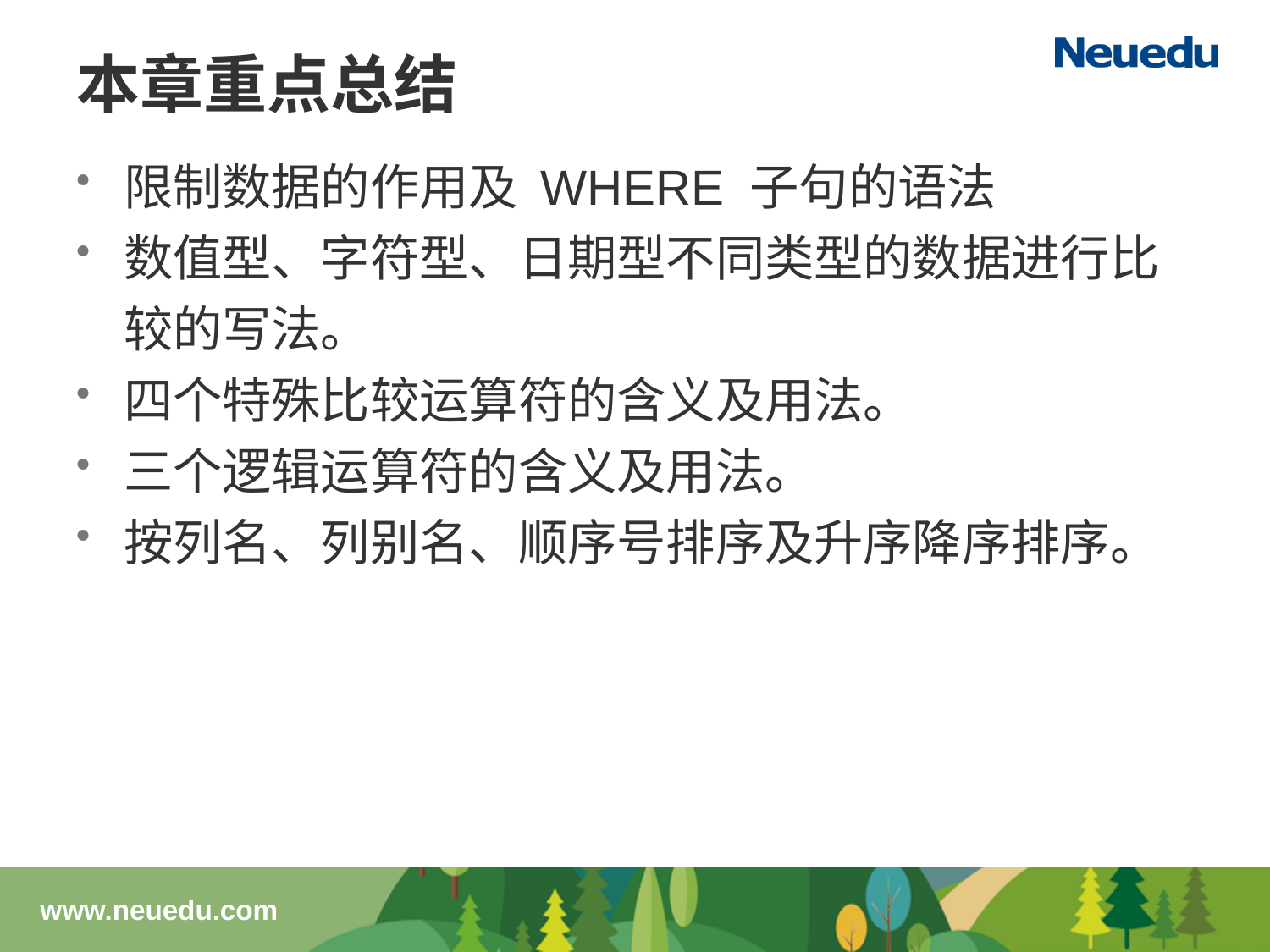

# 本章重点总结
限制数据的作用及 WHERE 子句的语法
数值型、字符型、日期型不同类型的数据进行比较的写法。
四个特殊比较运算符的含义及用法。
三个逻辑运算符的含义及用法。
按列名、列别名、顺序号排序及升序降序排序。